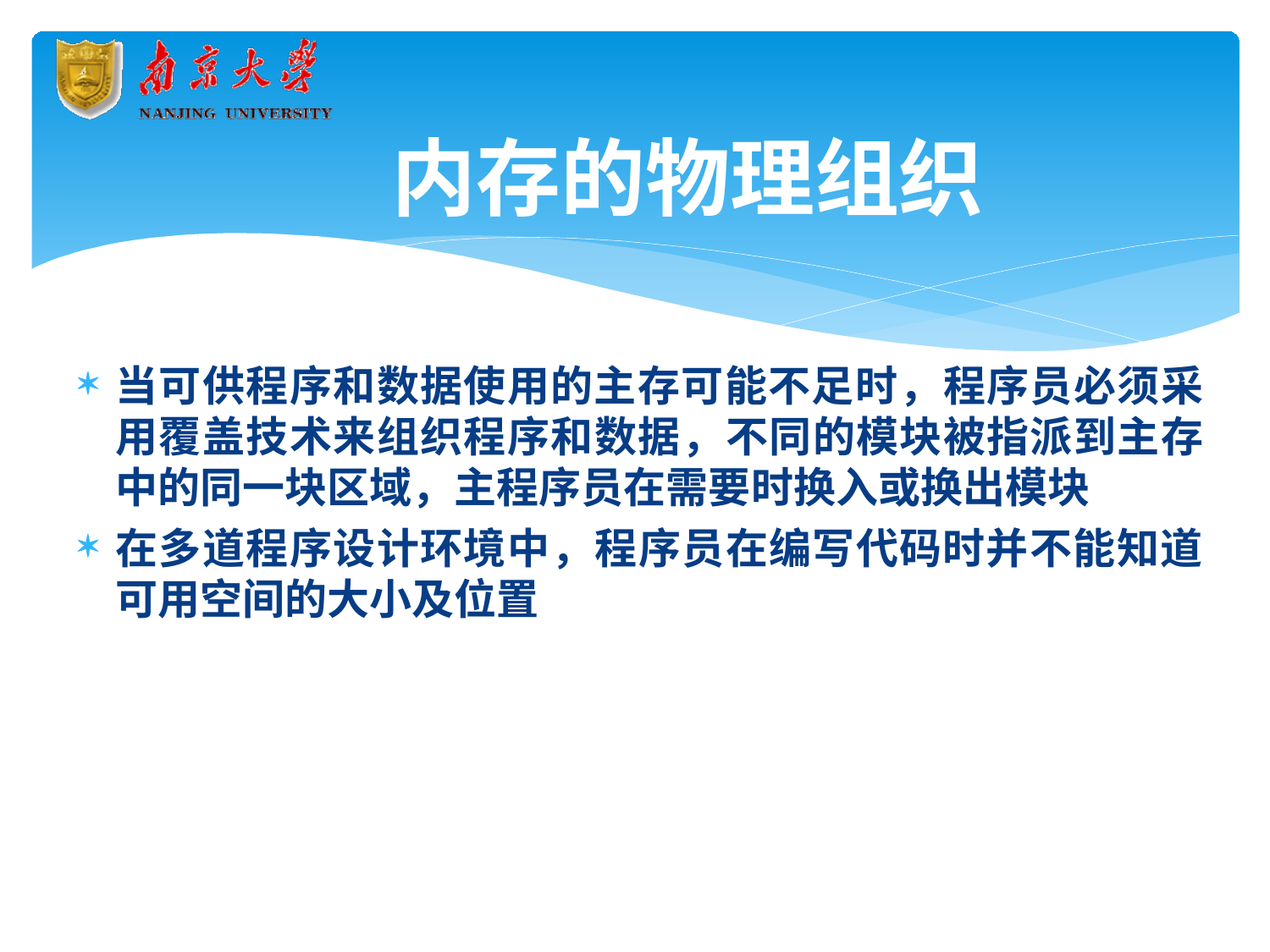

# 内存的物理组织
当可供程序和数据使用的主存可能不足时，程序员必须采 用覆盖技术来组织程序和数据，不同的模块被指派到主存 中的同一块区域，主程序员在需要时换入或换出模块
在多道程序设计环境中，程序员在编写代码时并不能知道 可用空间的大小及位置